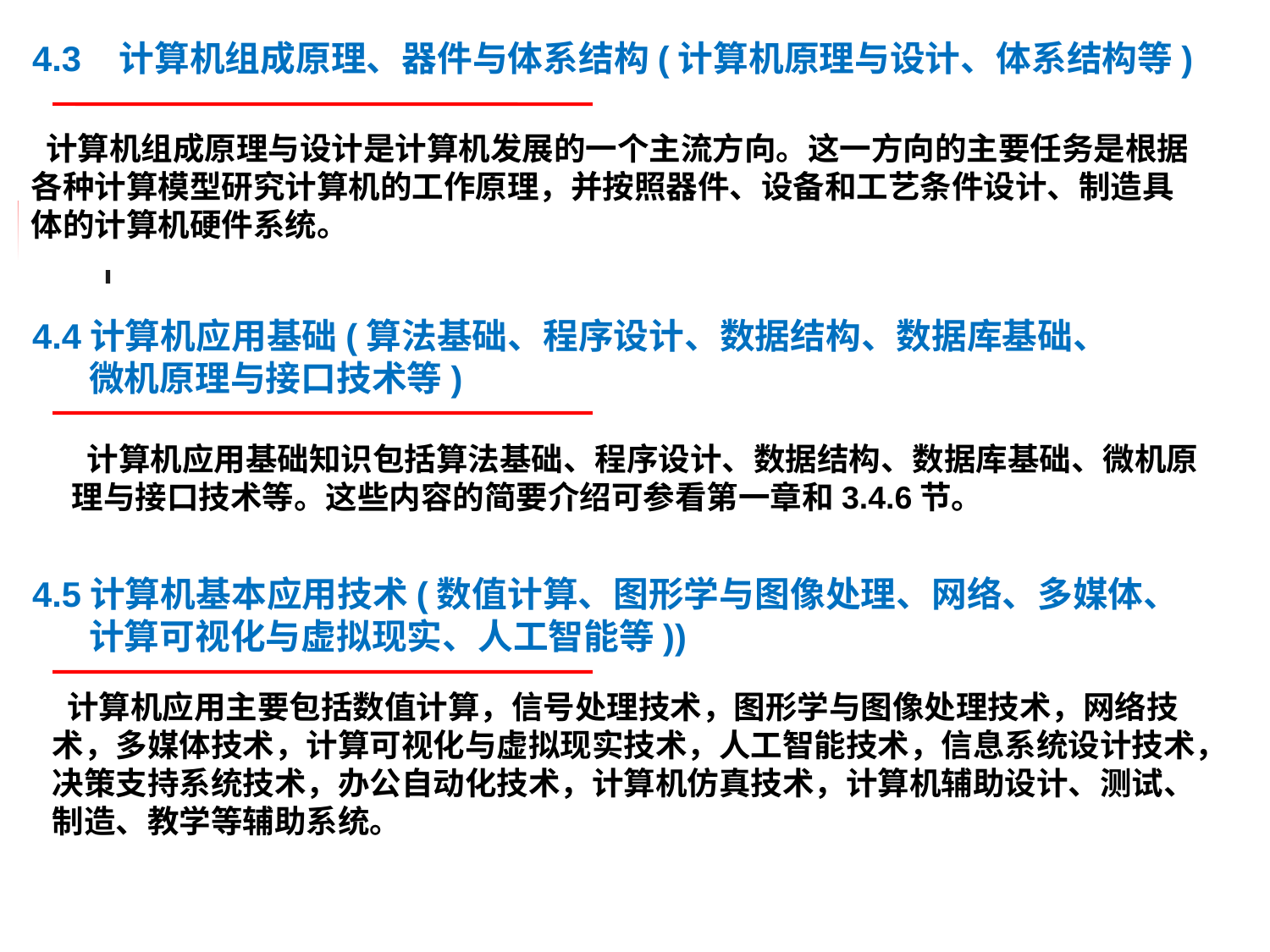

4.3   计算机组成原理、器件与体系结构(计算机原理与设计、体系结构等)

 计算机组成原理与设计是计算机发展的一个主流方向。这一方向的主要任务是根据各种计算模型研究计算机的工作原理，并按照器件、设备和工艺条件设计、制造具体的计算机硬件系统。
4.4计算机应用基础(算法基础、程序设计、数据结构、数据库基础、
      微机原理与接口技术等)

 计算机应用基础知识包括算法基础、程序设计、数据结构、数据库基础、微机原理与接口技术等。这些内容的简要介绍可参看第一章和3.4.6节。
4.5计算机基本应用技术(数值计算、图形学与图像处理、网络、多媒体、
      计算可视化与虚拟现实、人工智能等))

 计算机应用主要包括数值计算，信号处理技术，图形学与图像处理技术，网络技术，多媒体技术，计算可视化与虚拟现实技术，人工智能技术，信息系统设计技术，决策支持系统技术，办公自动化技术，计算机仿真技术，计算机辅助设计、测试、制造、教学等辅助系统。